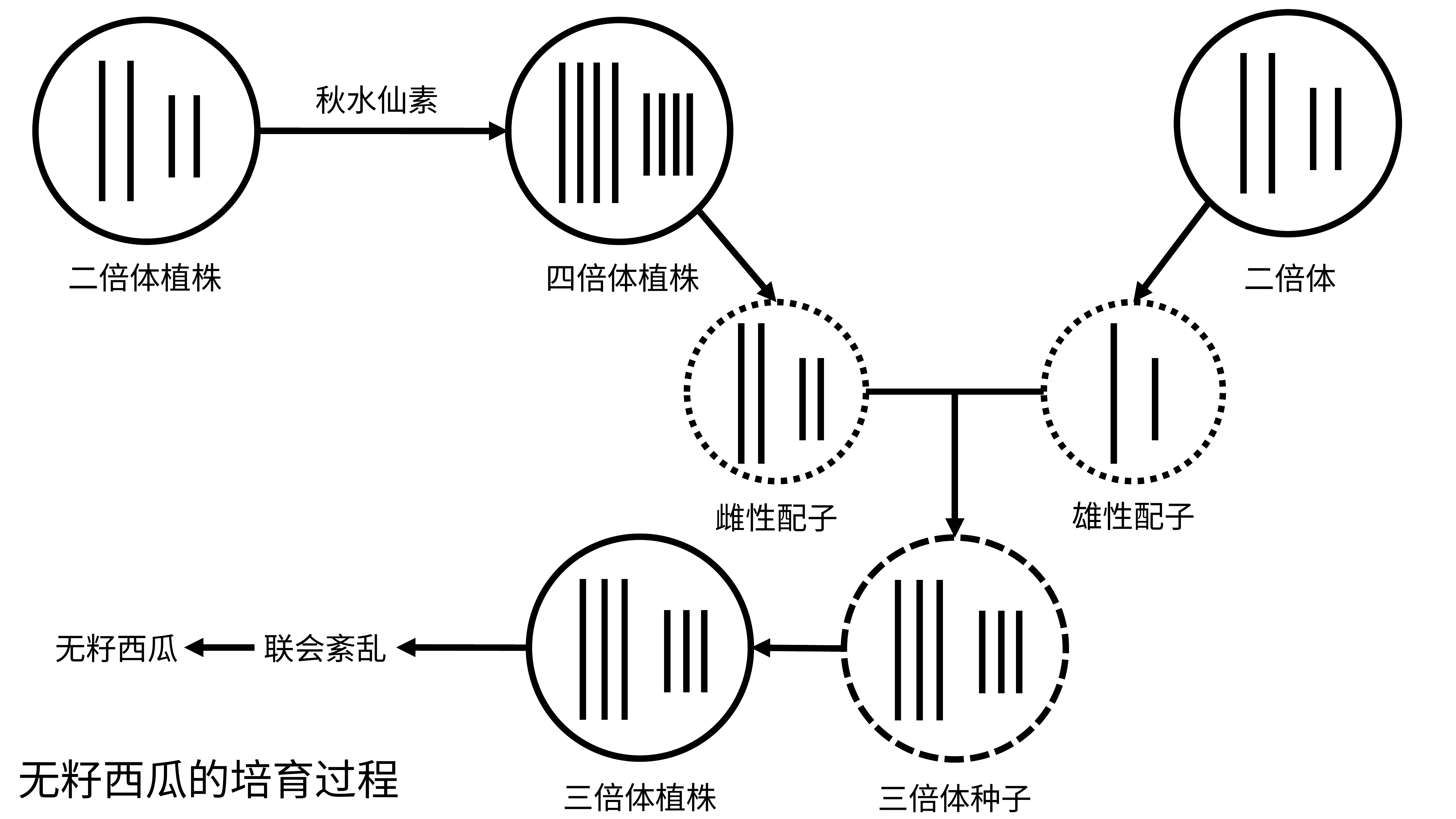

秋水仙素
二倍体植株
四倍体植株
二倍体

雄性配子
雌性配子

无籽西瓜
联会紊乱
无籽西瓜的培育过程
三倍体植株
三倍体种子